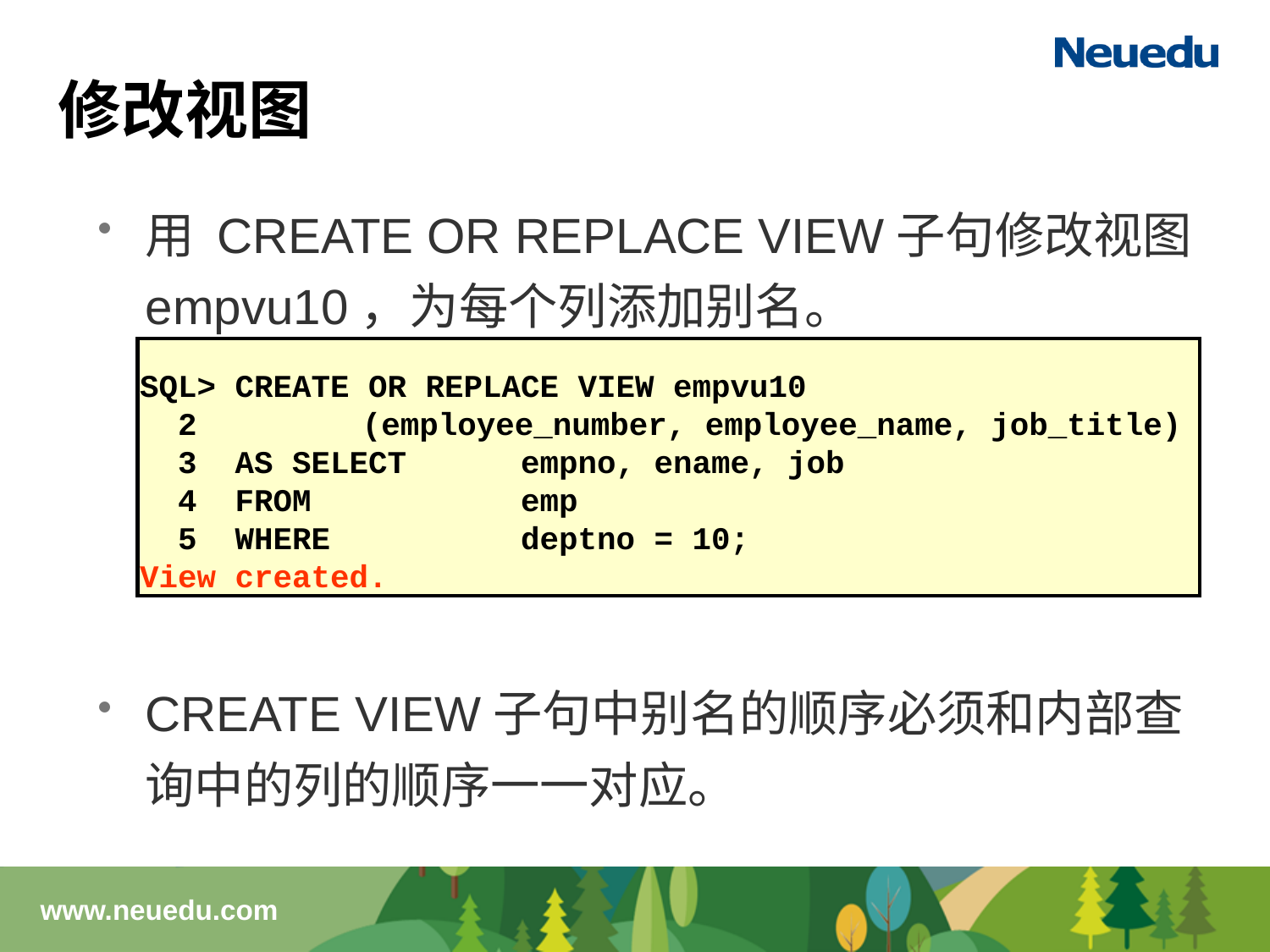

# 修改视图
用 CREATE OR REPLACE VIEW子句修改视图empvu10，为每个列添加别名。

CREATE VIEW子句中别名的顺序必须和内部查询中的列的顺序一一对应。

SQL> CREATE OR REPLACE VIEW empvu10
  2    	(employee_number, employee_name, job_title)
  3  AS SELECT 	empno, ename, job
  4  FROM				emp
  5  WHERE				deptno = 10;
View created.